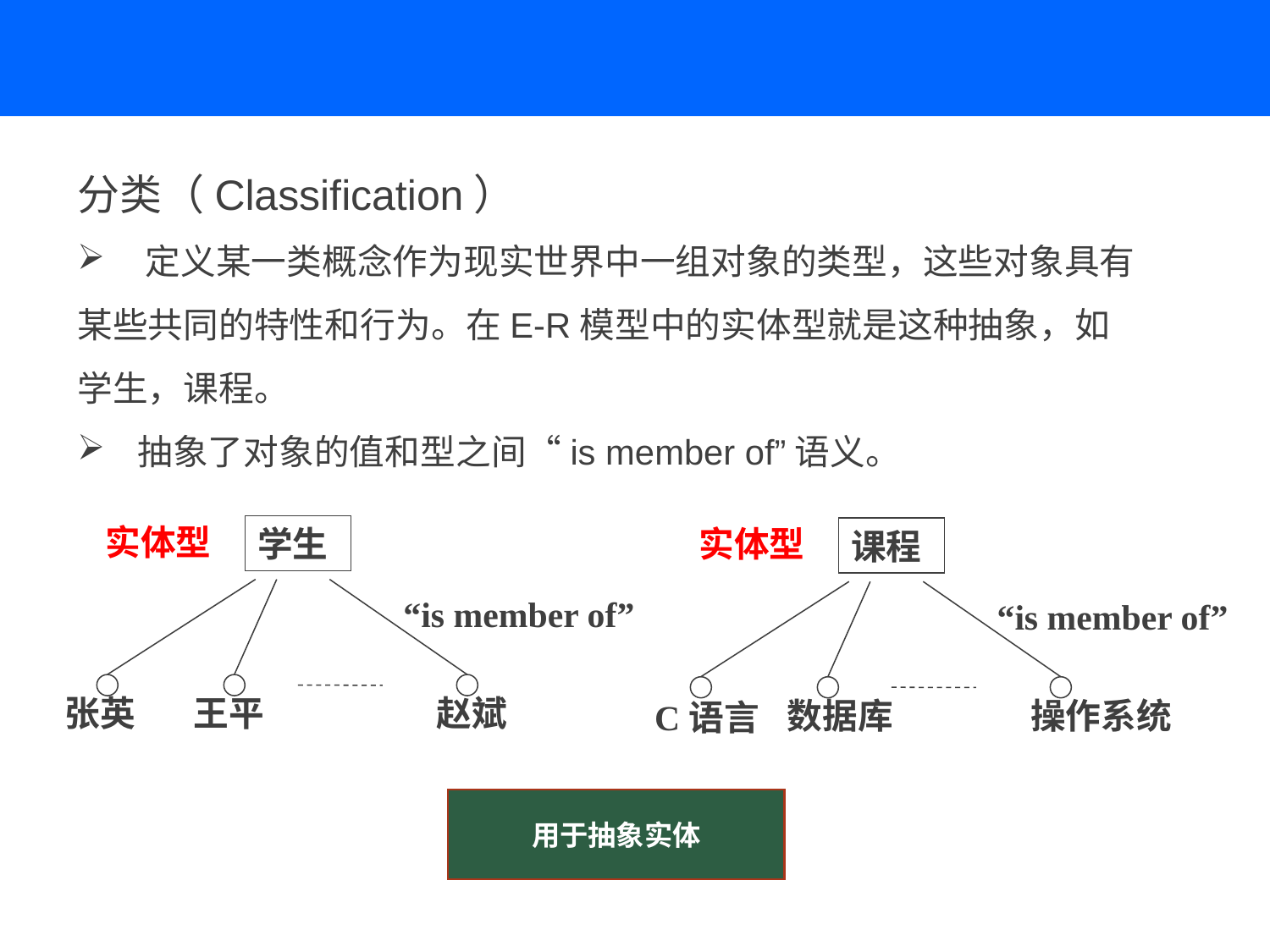

分类（Classification）
    定义某一类概念作为现实世界中一组对象的类型，这些对象具有某些共同的特性和行为。在E-R模型中的实体型就是这种抽象，如学生，课程。
   抽象了对象的值和型之间“is member of”语义。
实体型
学生
实体型
课程

“is member of”
“is member of”

张英
王平

赵斌
数据库

操作系统
C语言
用于抽象实体